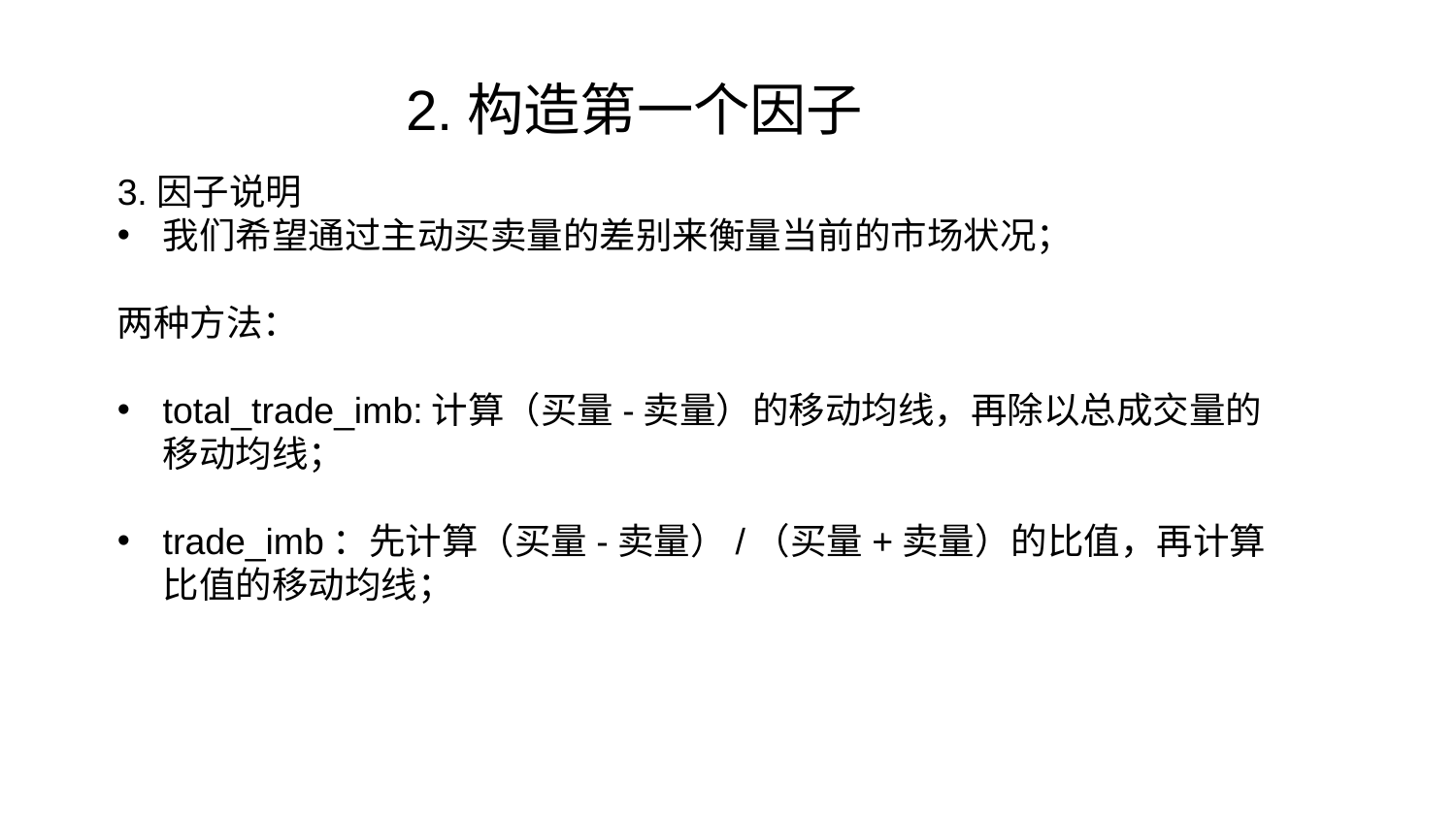

2.构造第一个因子
3.因子说明
我们希望通过主动买卖量的差别来衡量当前的市场状况；

两种方法：

total_trade_imb:计算（买量-卖量）的移动均线，再除以总成交量的移动均线；

trade_imb：先计算（买量-卖量）/（买量+卖量）的比值，再计算比值的移动均线；